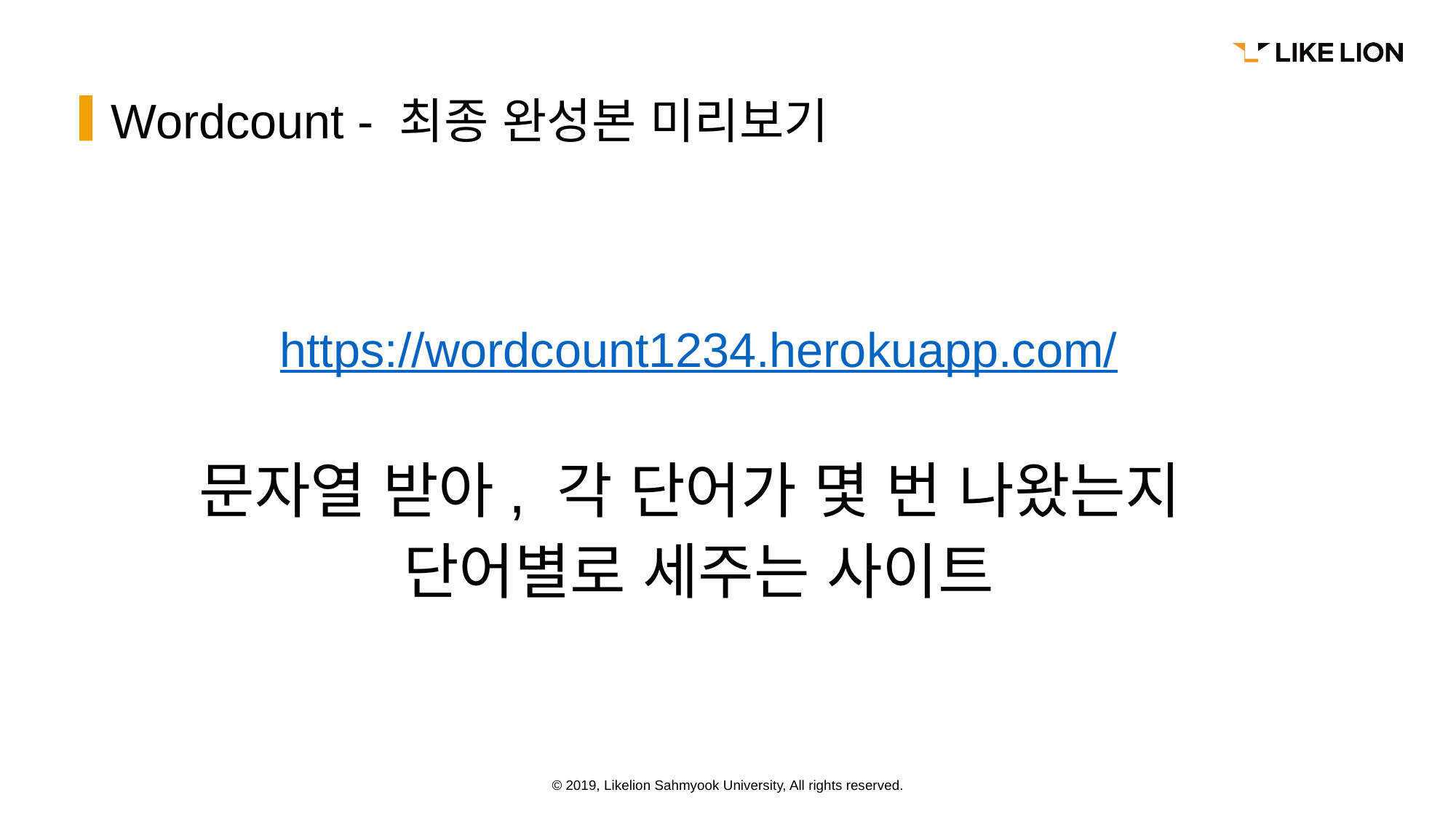

# Wordcount - 최종 완성본 미리보기

https://wordcount1234.herokuapp.com/

문자열 받아, 각 단어가 몇 번 나왔는지
단어별로 세주는 사이트